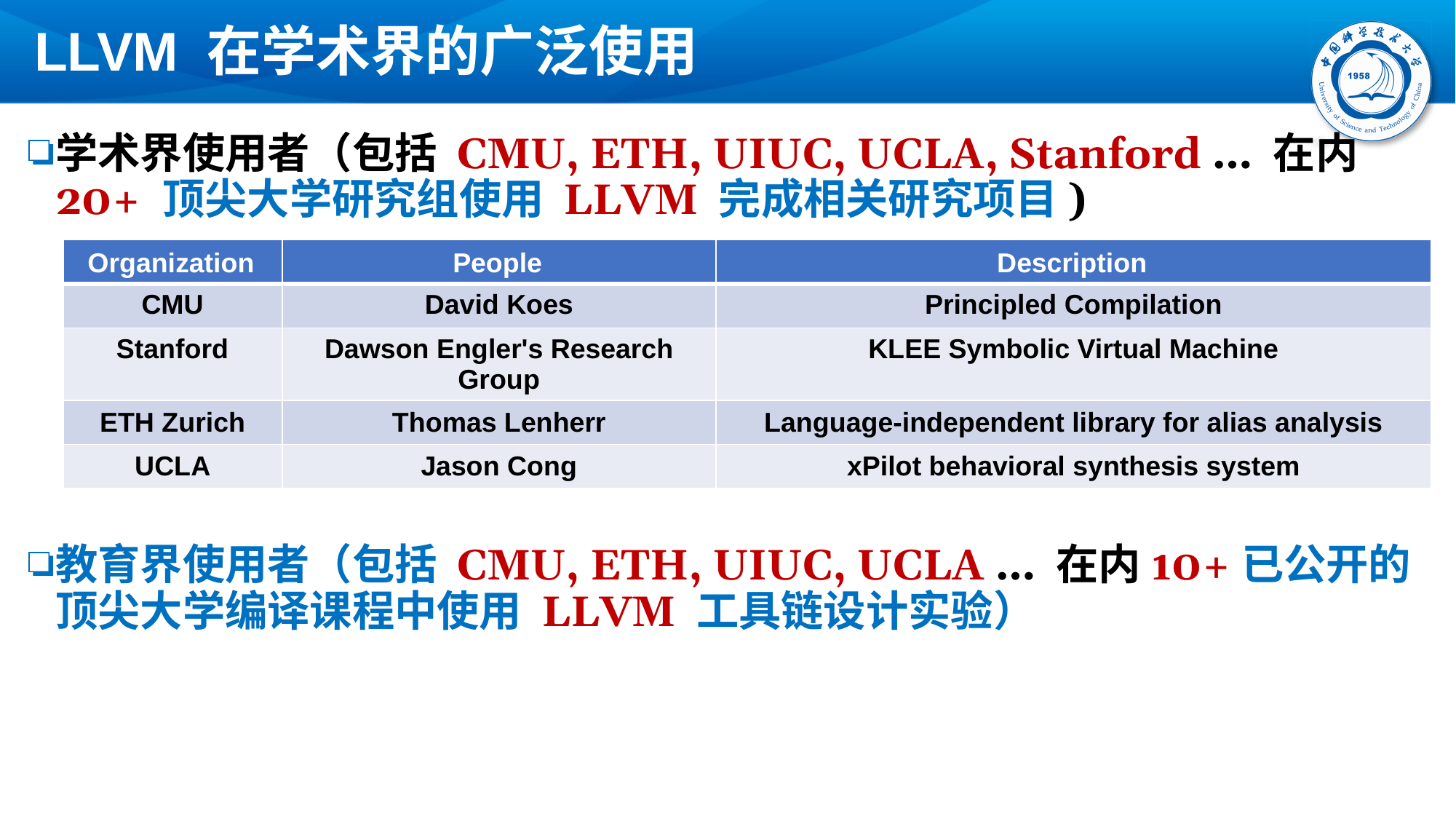

# LLVM 在学术界的广泛使用
学术界使用者（包括 CMU, ETH, UIUC, UCLA, Stanford … 在内20+ 顶尖大学研究组使用 LLVM 完成相关研究项目)

教育界使用者（包括 CMU, ETH, UIUC, UCLA … 在内10+已公开的顶尖大学编译课程中使用 LLVM 工具链设计实验）
| Organization | People | Description |
| --- | --- | --- |
| CMU | David Koes | Principled Compilation |
| Stanford | Dawson Engler's Research Group | KLEE Symbolic Virtual Machine |
| ETH Zurich | Thomas Lenherr | Language-independent library for alias analysis |
| UCLA | Jason Cong | xPilot behavioral synthesis system |